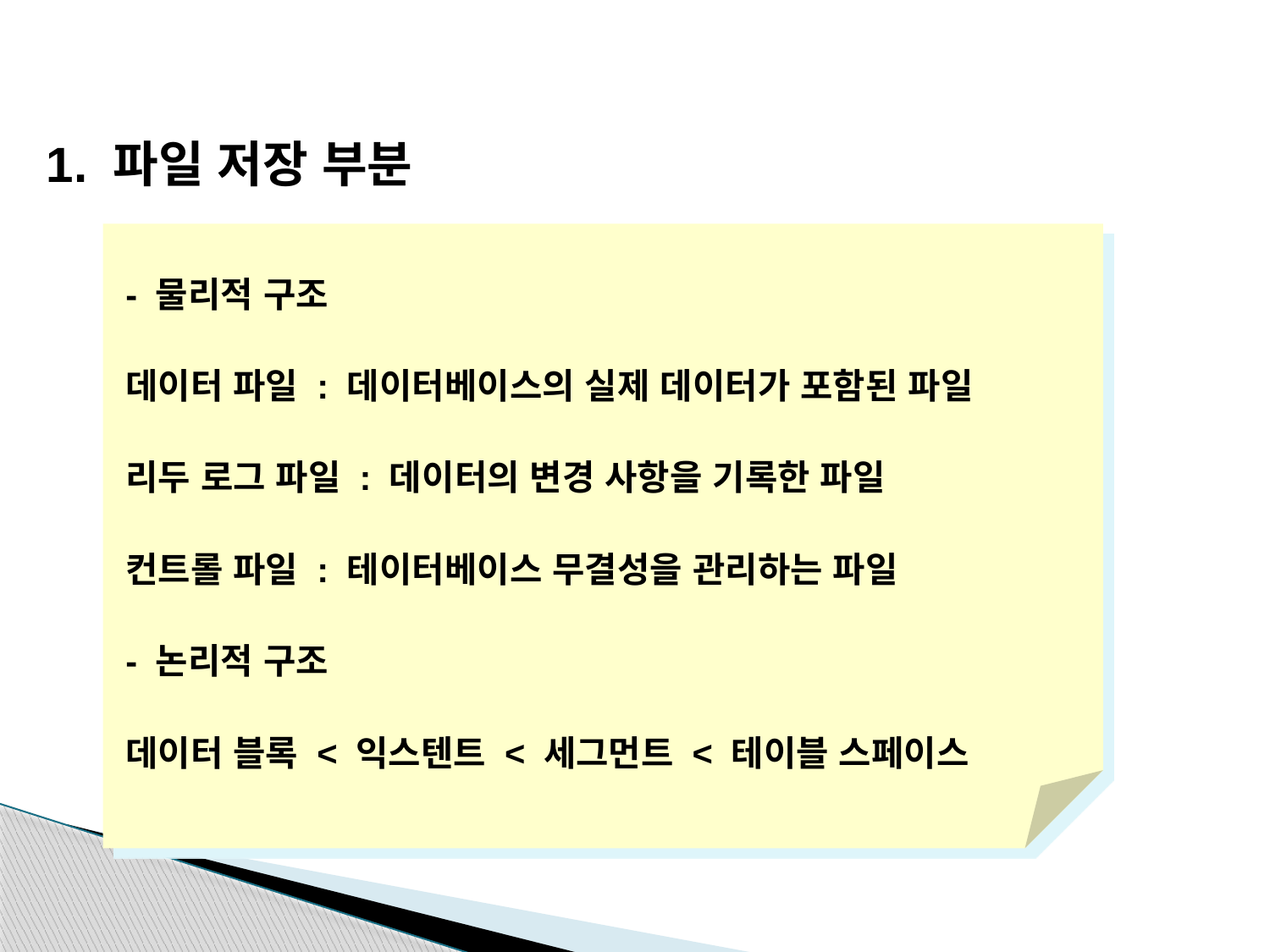

1. 파일 저장 부분
- 물리적 구조
데이터 파일 : 데이터베이스의 실제 데이터가 포함된 파일
리두 로그 파일 : 데이터의 변경 사항을 기록한 파일
컨트롤 파일 : 테이터베이스 무결성을 관리하는 파일
- 논리적 구조
데이터 블록 < 익스텐트 < 세그먼트 < 테이블 스페이스